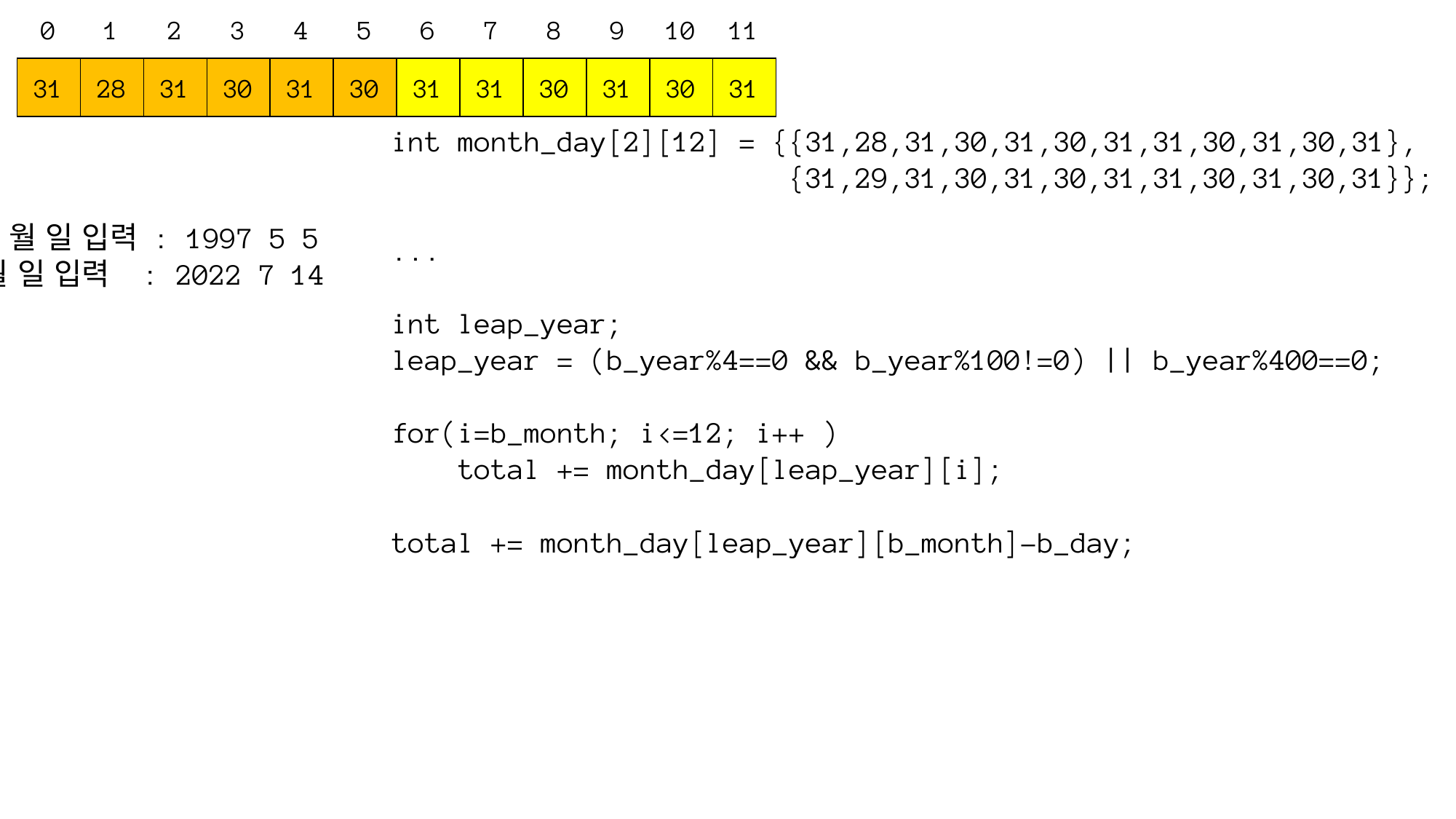

0
1
2
3
4
5
6
7
8
9
10
11
31
28
31
30
31
30
31
31
30
31
30
31
int month_day[2][12] = {{31,28,31,30,31,30,31,31,30,31,30,31},
                        {31,29,31,30,31,30,31,31,30,31,30,31}};

...

int leap_year;
leap_year = (b_year%4==0 && b_year%100!=0) || b_year%400==0;

for(i=b_month; i<=12; i++ )
    total += month_day[leap_year][i];

total += month_day[leap_year][b_month]-b_day;

태어난 년 월 일 입력 : 1997 5 5
현재 년 월 일 입력   : 2022 7 14